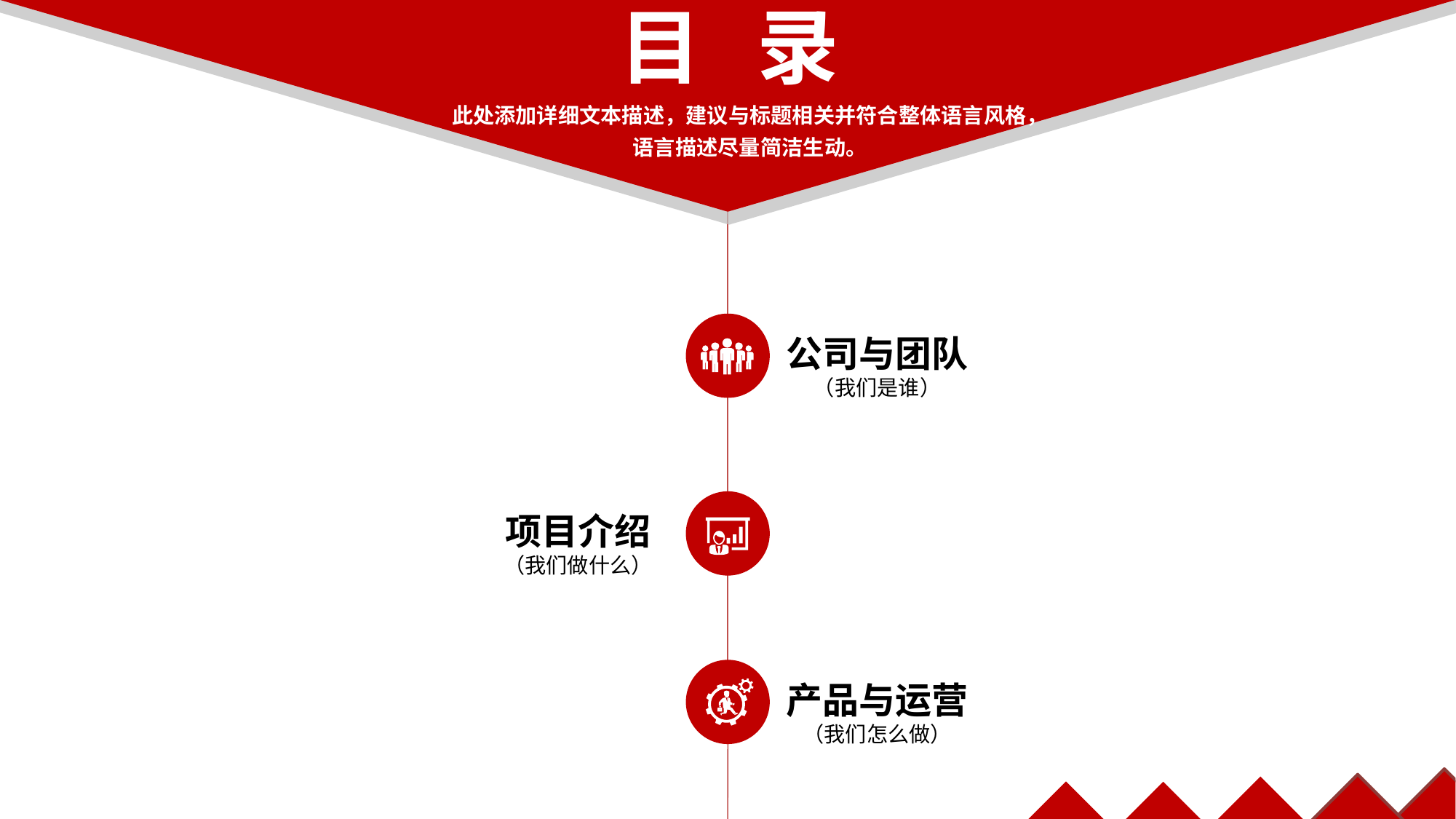

目   录
此处添加详细文本描述，建议与标题相关并符合整体语言风格，
语言描述尽量简洁生动。

公司与团队
（我们是谁）

项目介绍
（我们做什么）

产品与运营
（我们怎么做）